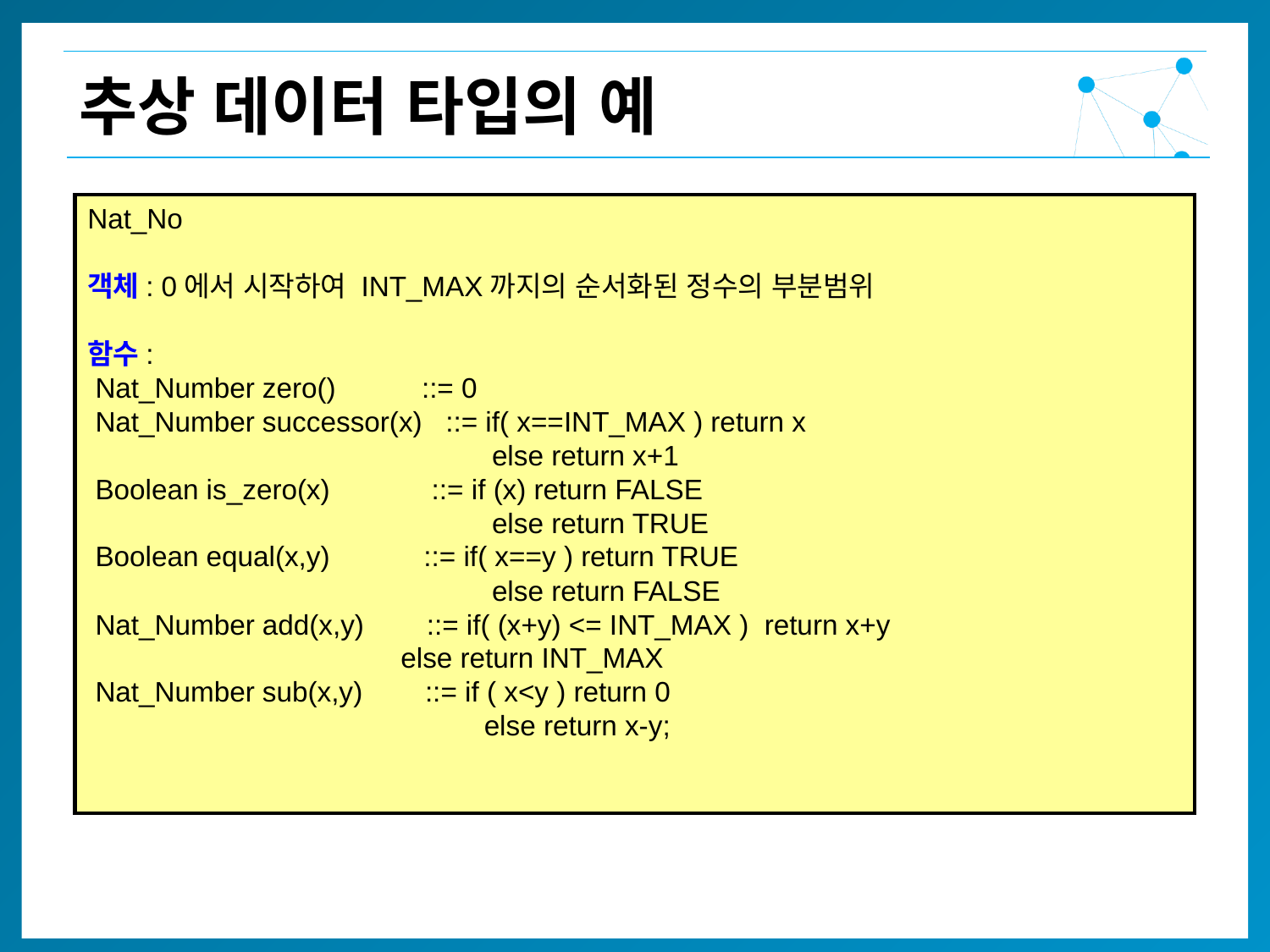

추상 데이터 타입의 예
Nat_No

객체: 0에서 시작하여 INT_MAX까지의 순서화된 정수의 부분범위

함수:
 Nat_Number zero()           ::= 0
 Nat_Number successor(x)   ::= if( x==INT_MAX ) return x
		    	   else return x+1
 Boolean is_zero(x)             ::= if (x) return FALSE
                 		   else return TRUE
 Boolean equal(x,y)            ::= if( x==y ) return TRUE
			   else return FALSE
 Nat_Number add(x,y)        ::= if( (x+y) <= INT_MAX )  return x+y
                                        else return INT_MAX
 Nat_Number sub(x,y)        ::= if ( x<y ) return 0
                 		  else return x-y;
X가 4 라면 5를 반환 4가 최대라면 x를 반환